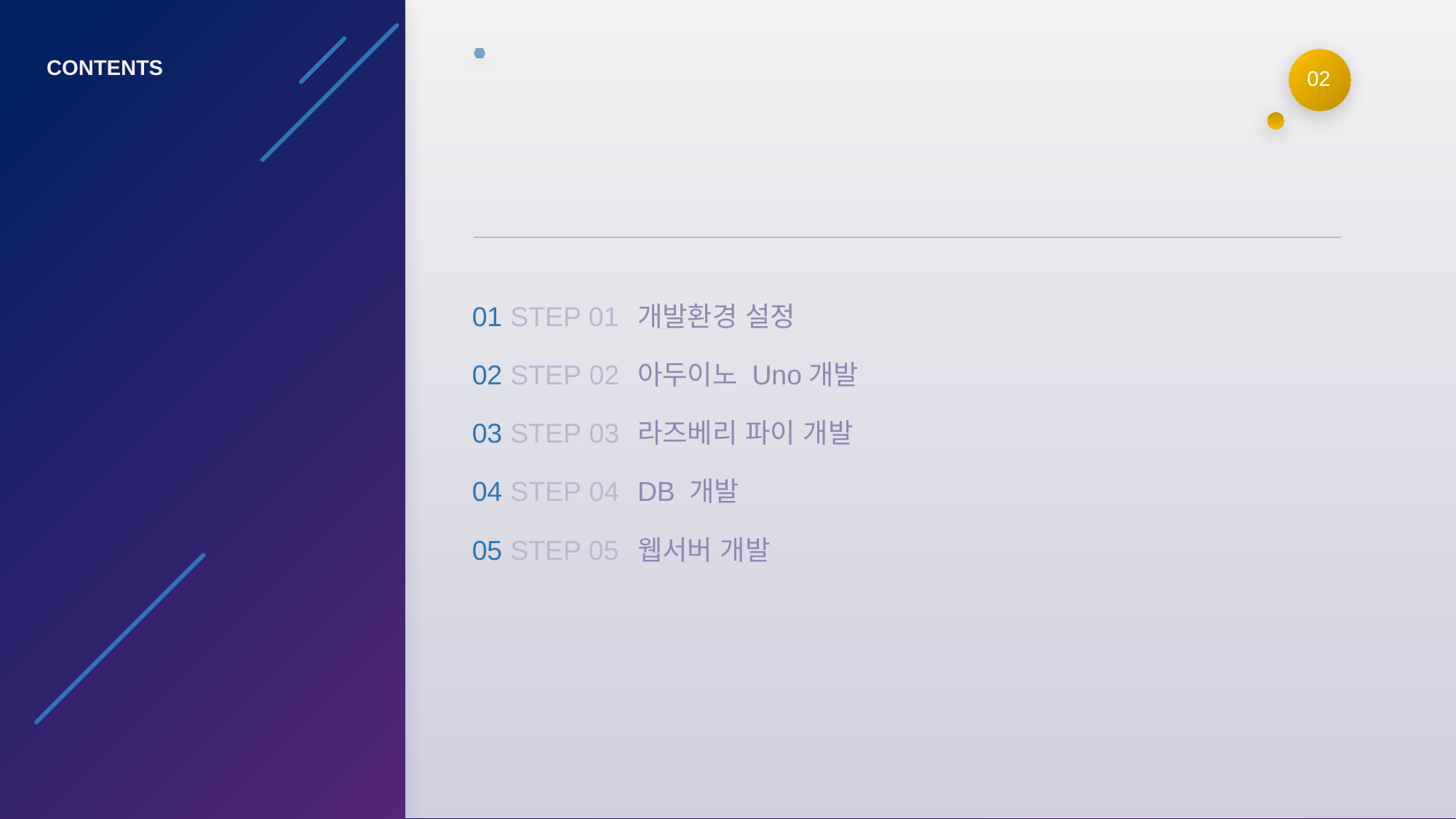

02
01
STEP 01
개발환경 설정
02
STEP 02
아두이노 Uno개발
03
STEP 03
라즈베리 파이 개발
04
STEP 04
DB 개발
05
STEP 05
웹서버 개발